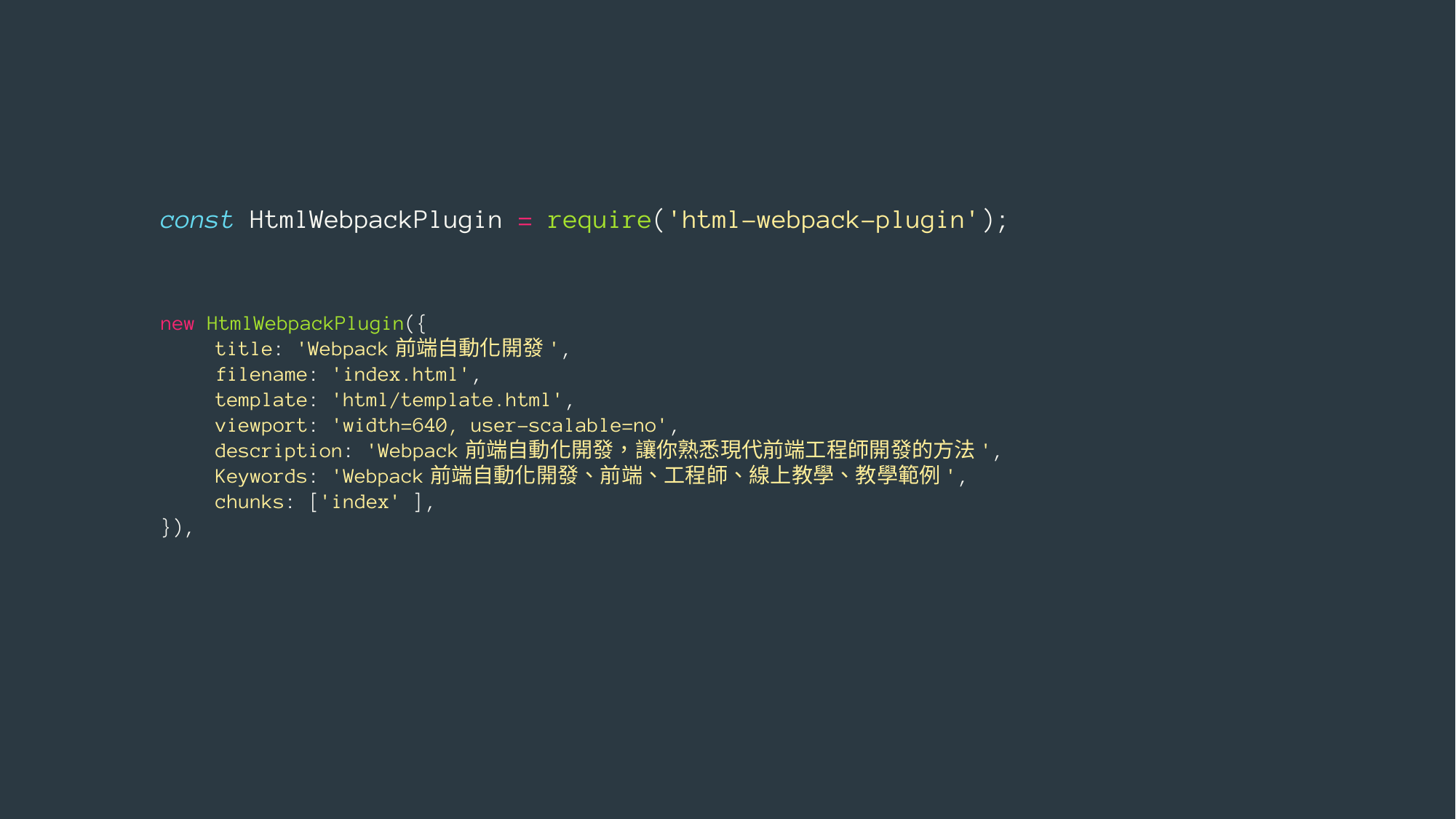

const HtmlWebpackPlugin = require('html-webpack-plugin');
new HtmlWebpackPlugin({
title: 'Webpack前端自動化開發',
filename: 'index.html',
template: 'html/template.html',
viewport: 'width=640, user-scalable=no',
description: 'Webpack前端自動化開發，讓你熟悉現代前端工程師開發的方法',
Keywords: 'Webpack前端自動化開發、前端、工程師、線上教學、教學範例',
chunks: ['index' ],
}),